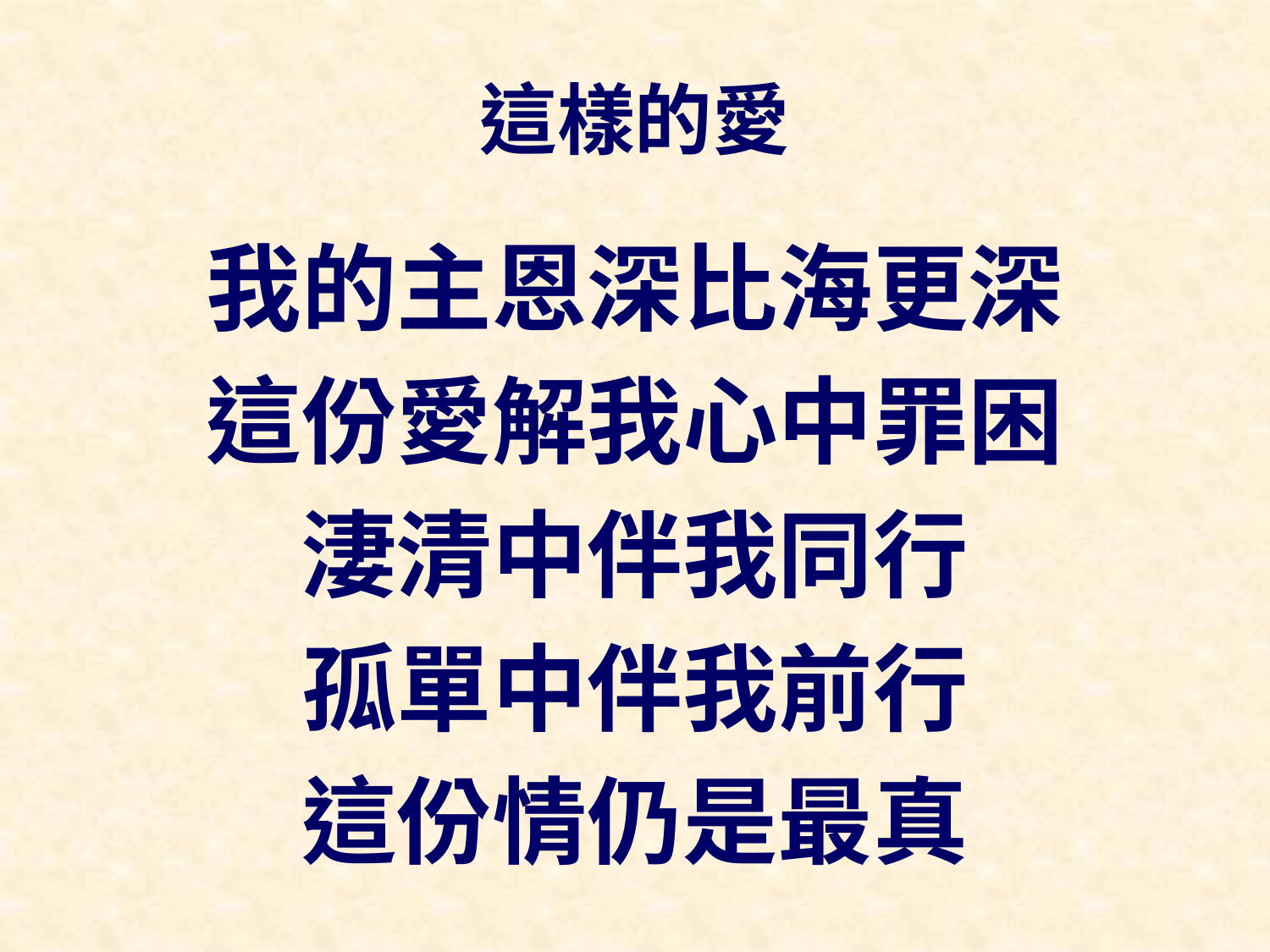

# 這樣的愛
我的主恩深比海更深
這份愛解我心中罪困
淒清中伴我同行
孤單中伴我前行
這份情仍是最真